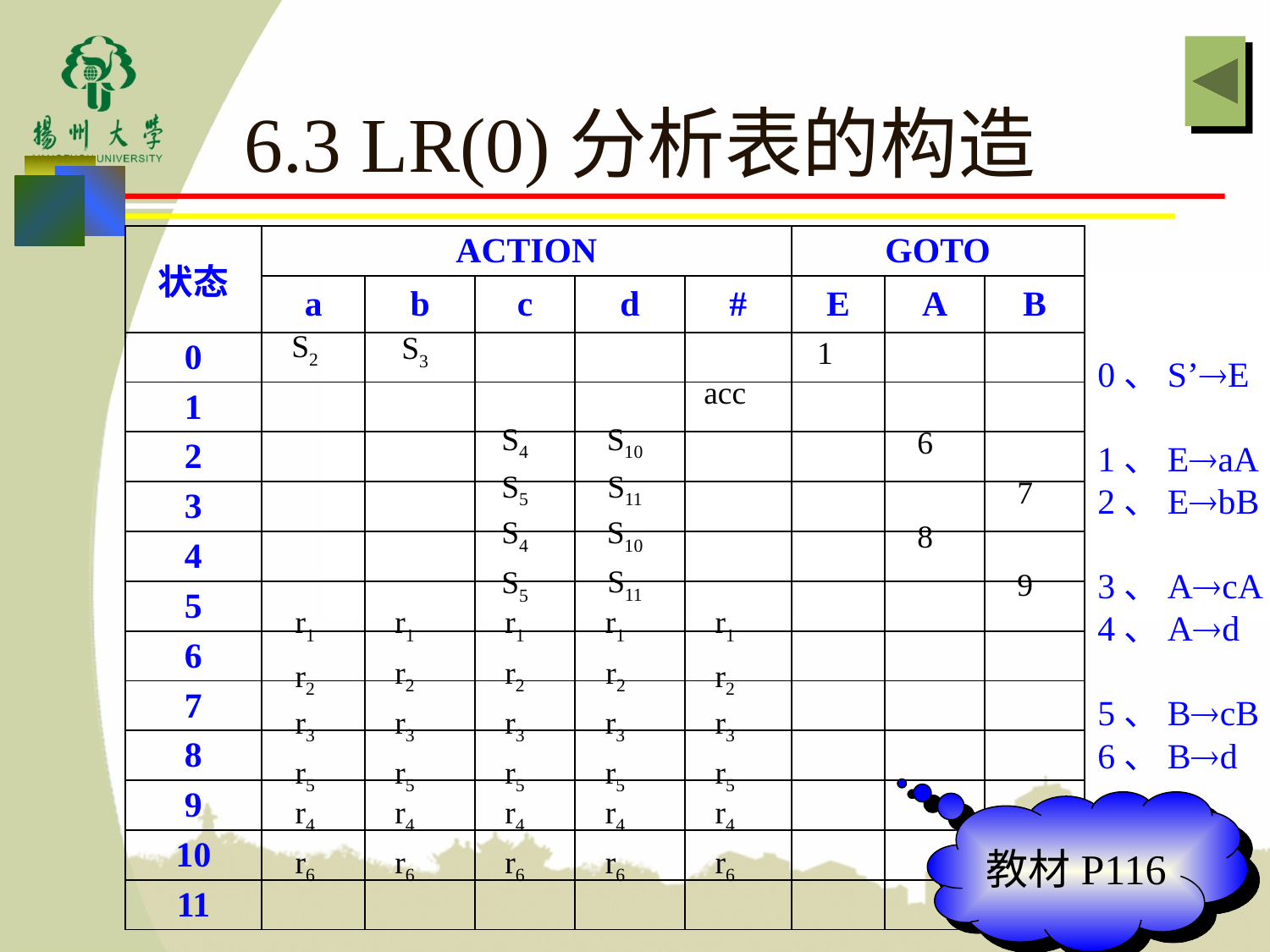

# 6.3 LR(0)分析表的构造
| 状态 | ACTION |  |  |  |  | GOTO |  |  |
| --- | --- | --- | --- | --- | --- | --- | --- | --- |
|  | a | b | c | d | # | E | A | B |
| 0 |  |  |  |  |  |  |  |  |
| 1 |  |  |  |  |  |  |  |  |
| 2 |  |  |  |  |  |  |  |  |
| 3 |  |  |  |  |  |  |  |  |
| 4 |  |  |  |  |  |  |  |  |
| 5 |  |  |  |  |  |  |  |  |
| 6 |  |  |  |  |  |  |  |  |
| 7 |  |  |  |  |  |  |  |  |
| 8 |  |  |  |  |  |  |  |  |
| 9 |  |  |  |  |  |  |  |  |
| 10 |  |  |  |  |  |  |  |  |
| 11 |  |  |  |  |  |  |  |  |
S2
S3
1
0、S’→E
1、E→aA
2、E→bB
3、A→cA
4、A→d
5、B→cB
6、B→d
acc
S4
S10
6
S5
S11
7
S4
S10
8
S11
S5
9
r1
r1
r1
r1
r1
r2
r2
r2
r2
r2
r3
r3
r3
r3
r3
r5
r5
r5
r5
r5
r4
r4
r4
r4
r4
教材P116
r6
r6
r6
r6
r6

57